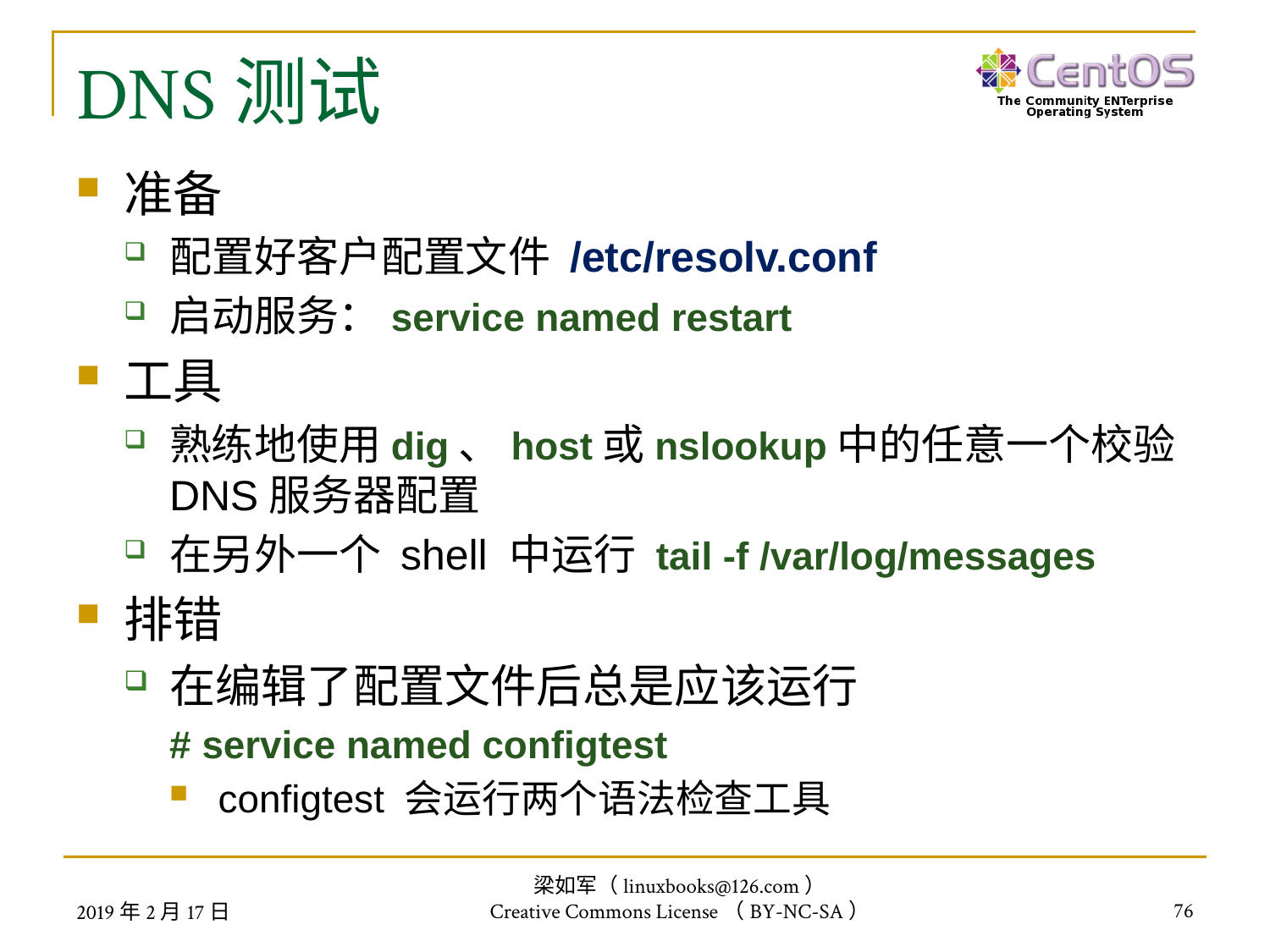

# DNS测试
准备
配置好客户配置文件 /etc/resolv.conf
启动服务：service named restart
工具
熟练地使用dig、host或nslookup中的任意一个校验DNS服务器配置
在另外一个 shell 中运行 tail -f /var/log/messages
排错
在编辑了配置文件后总是应该运行
# service named configtest
configtest 会运行两个语法检查工具
梁如军（linuxbooks@126.com）
Creative Commons License（BY-NC-SA）
2019年2月17日
76